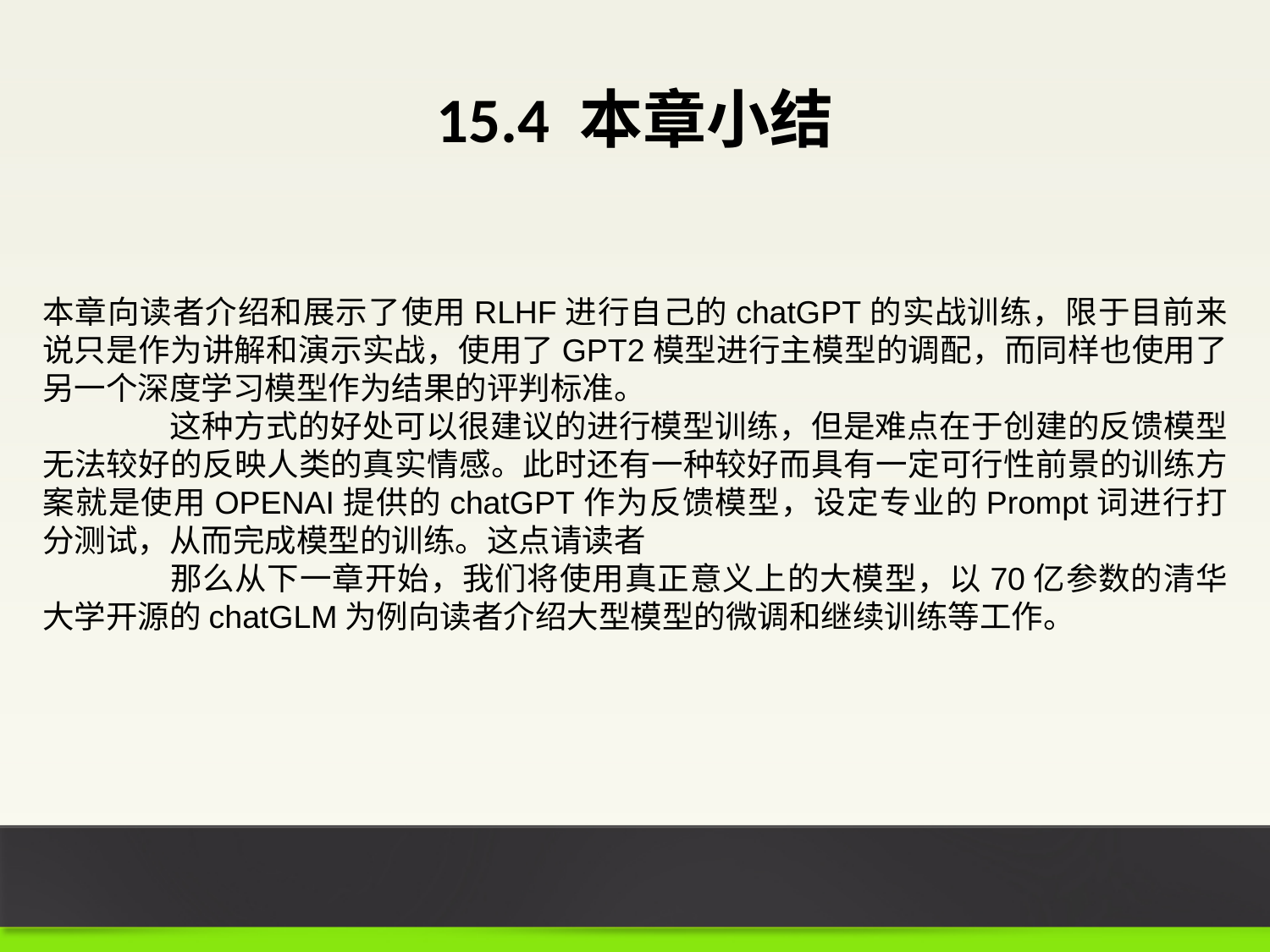

# 15.4 本章小结
本章向读者介绍和展示了使用RLHF进行自己的chatGPT的实战训练，限于目前来说只是作为讲解和演示实战，使用了GPT2模型进行主模型的调配，而同样也使用了另一个深度学习模型作为结果的评判标准。
	这种方式的好处可以很建议的进行模型训练，但是难点在于创建的反馈模型无法较好的反映人类的真实情感。此时还有一种较好而具有一定可行性前景的训练方案就是使用OPENAI提供的chatGPT作为反馈模型，设定专业的Prompt词进行打分测试，从而完成模型的训练。这点请读者
	那么从下一章开始，我们将使用真正意义上的大模型，以70亿参数的清华大学开源的chatGLM为例向读者介绍大型模型的微调和继续训练等工作。